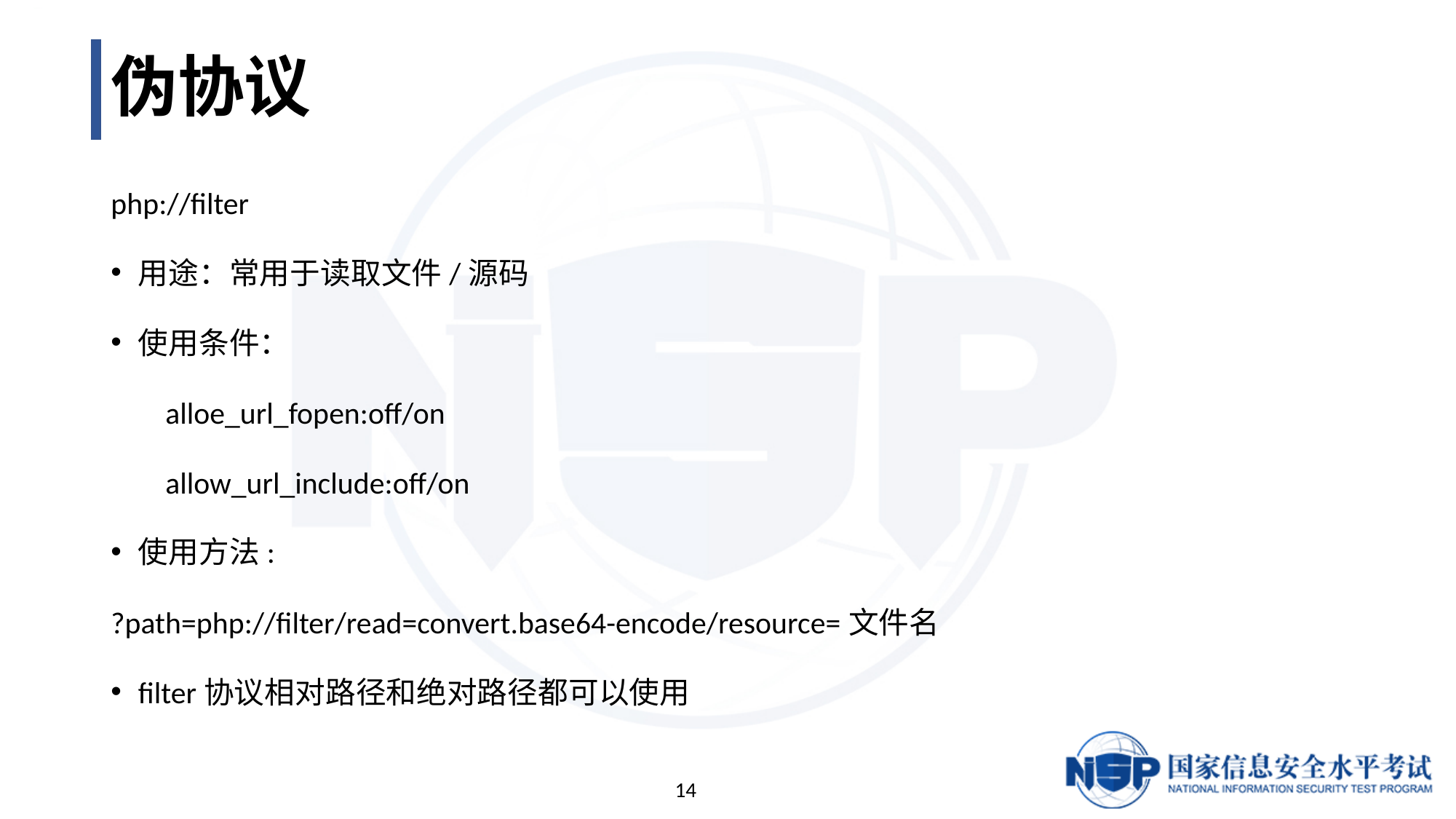

# 伪协议
php://filter
用途：常用于读取文件/源码
使用条件：
alloe_url_fopen:off/on
allow_url_include:off/on
使用方法:
?path=php://filter/read=convert.base64-encode/resource=文件名
filter协议相对路径和绝对路径都可以使用